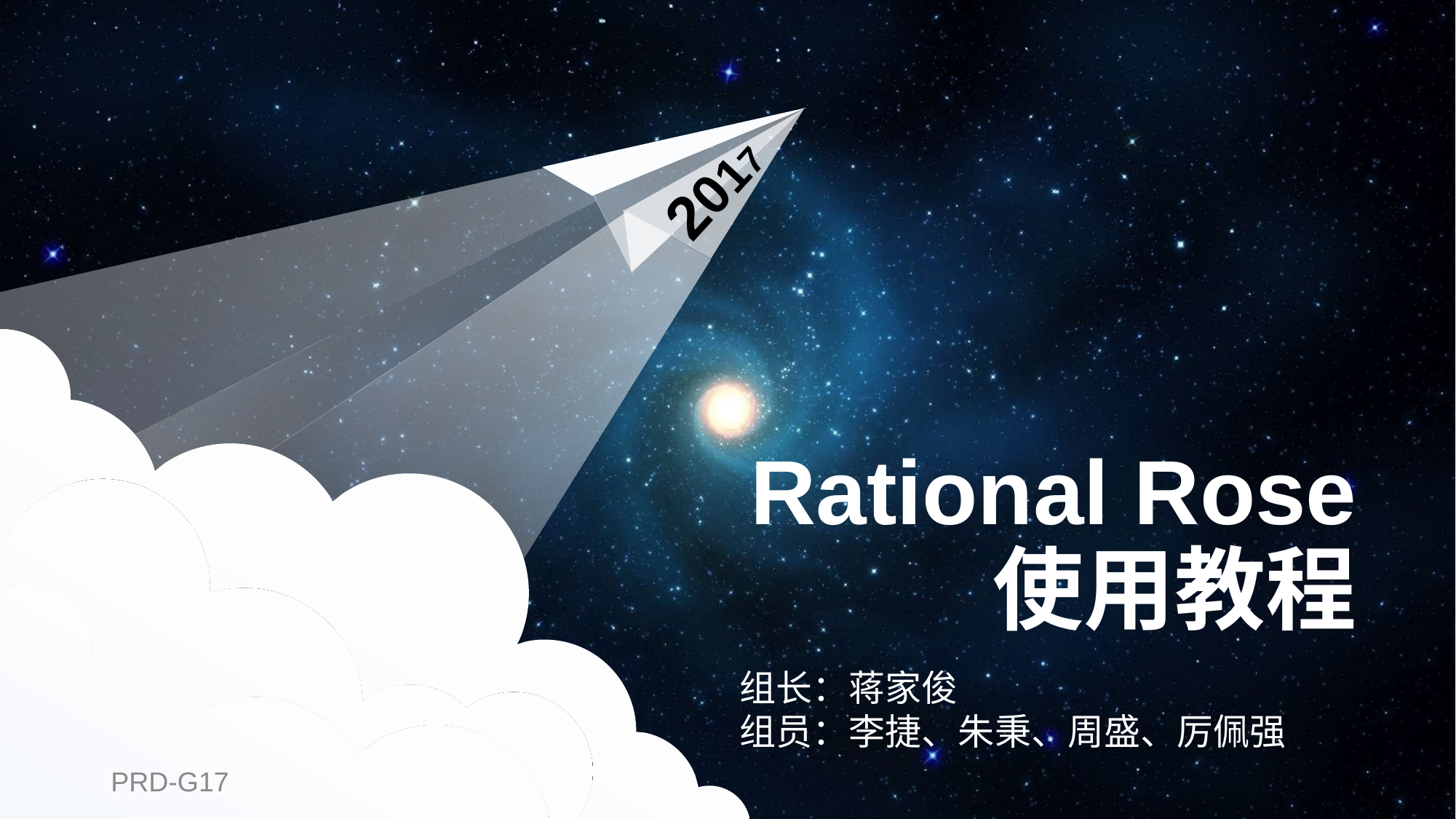

# Rational Rose 使用教程
组长：蒋家俊
组员：李捷、朱秉、周盛、厉佩强
PRD-G17